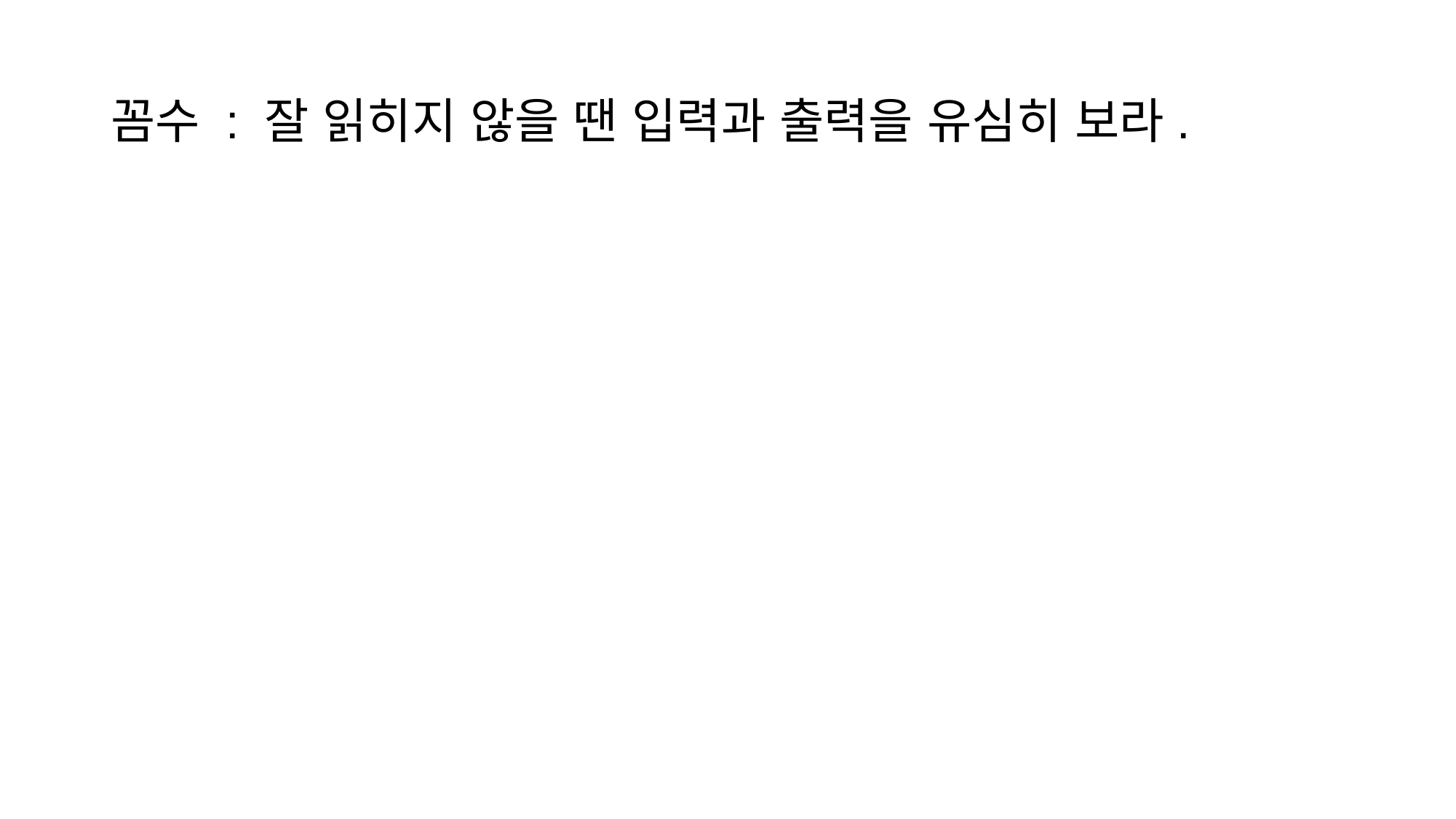

# 꼼수 : 잘 읽히지 않을 땐 입력과 출력을 유심히 보라.